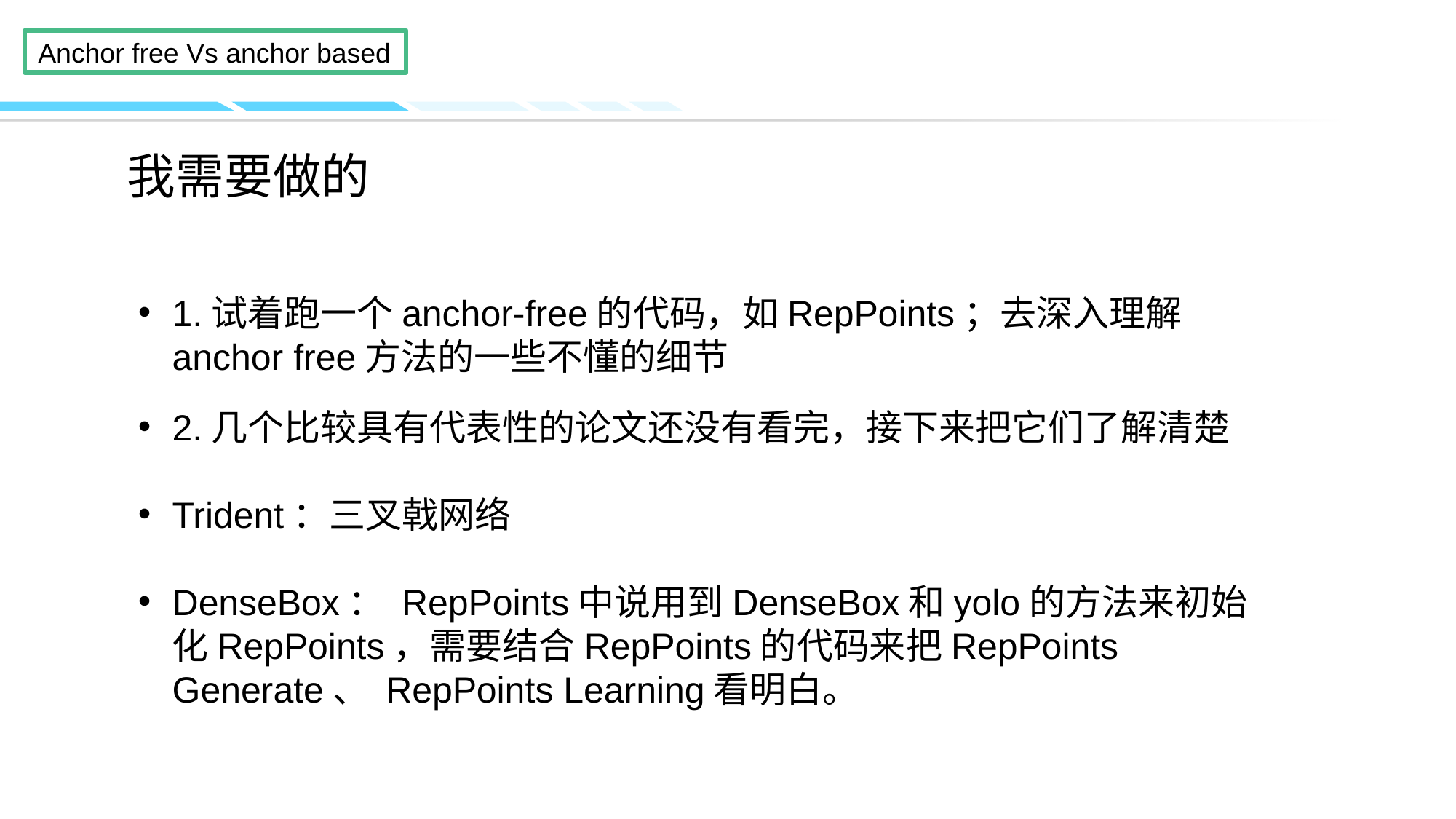

# 我需要做的
1.试着跑一个anchor-free的代码，如RepPoints；去深入理解anchor free方法的一些不懂的细节
2.几个比较具有代表性的论文还没有看完，接下来把它们了解清楚

Trident：三叉戟网络

DenseBox： RepPoints中说用到DenseBox和yolo的方法来初始化RepPoints，需要结合RepPoints的代码来把RepPoints Generate、 RepPoints Learning看明白。